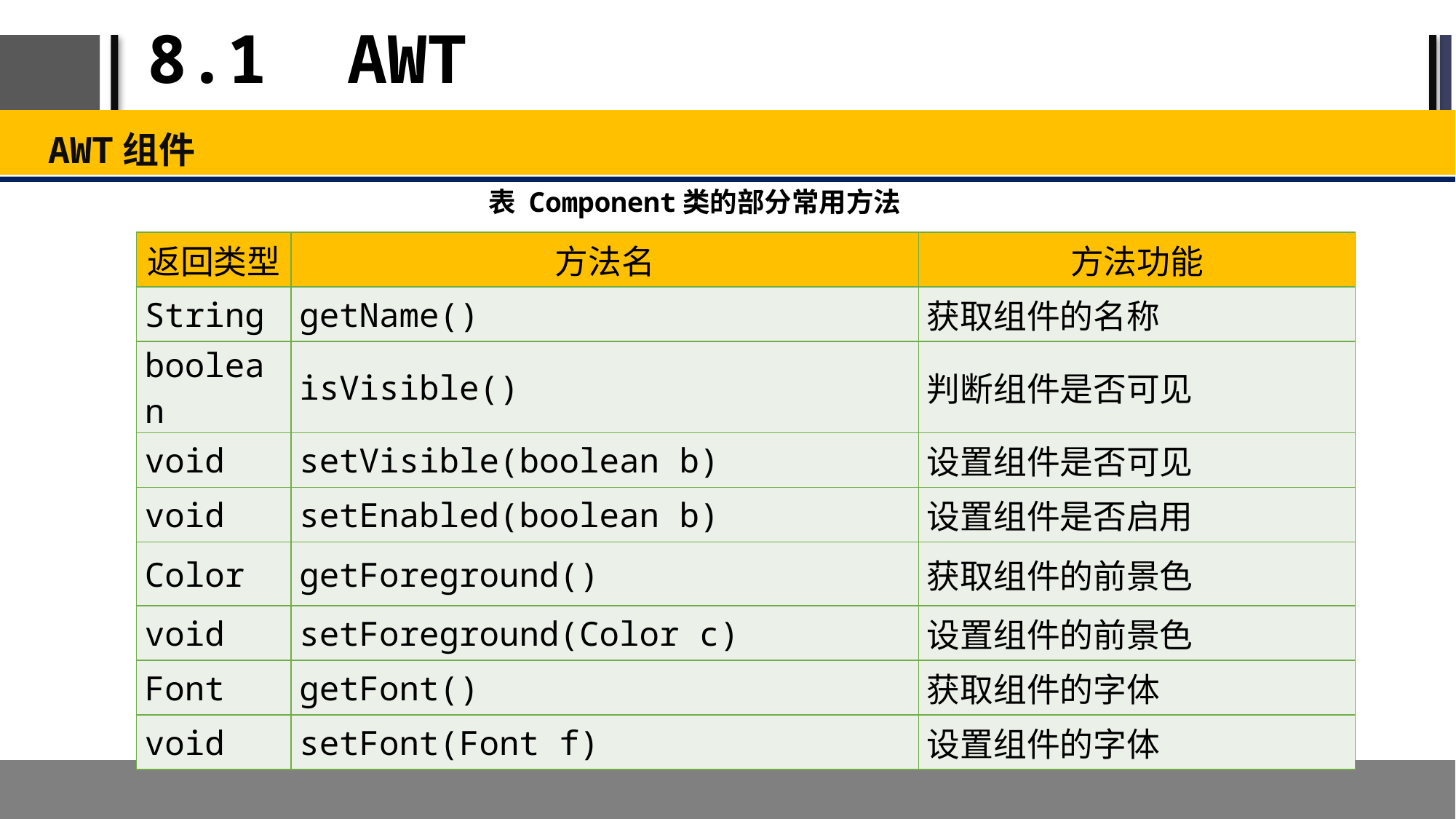

# 8.1  AWT

AWT组件

表 Component类的部分常用方法
| 返回类型 | 方法名 | 方法功能 |
| --- | --- | --- |
| String | getName() | 获取组件的名称 |
| boolean | isVisible() | 判断组件是否可见 |
| void | setVisible(boolean b) | 设置组件是否可见 |
| void | setEnabled(boolean b) | 设置组件是否启用 |
| Color | getForeground() | 获取组件的前景色 |
| void | setForeground(Color c) | 设置组件的前景色 |
| Font | getFont() | 获取组件的字体 |
| void | setFont(Font f) | 设置组件的字体 |